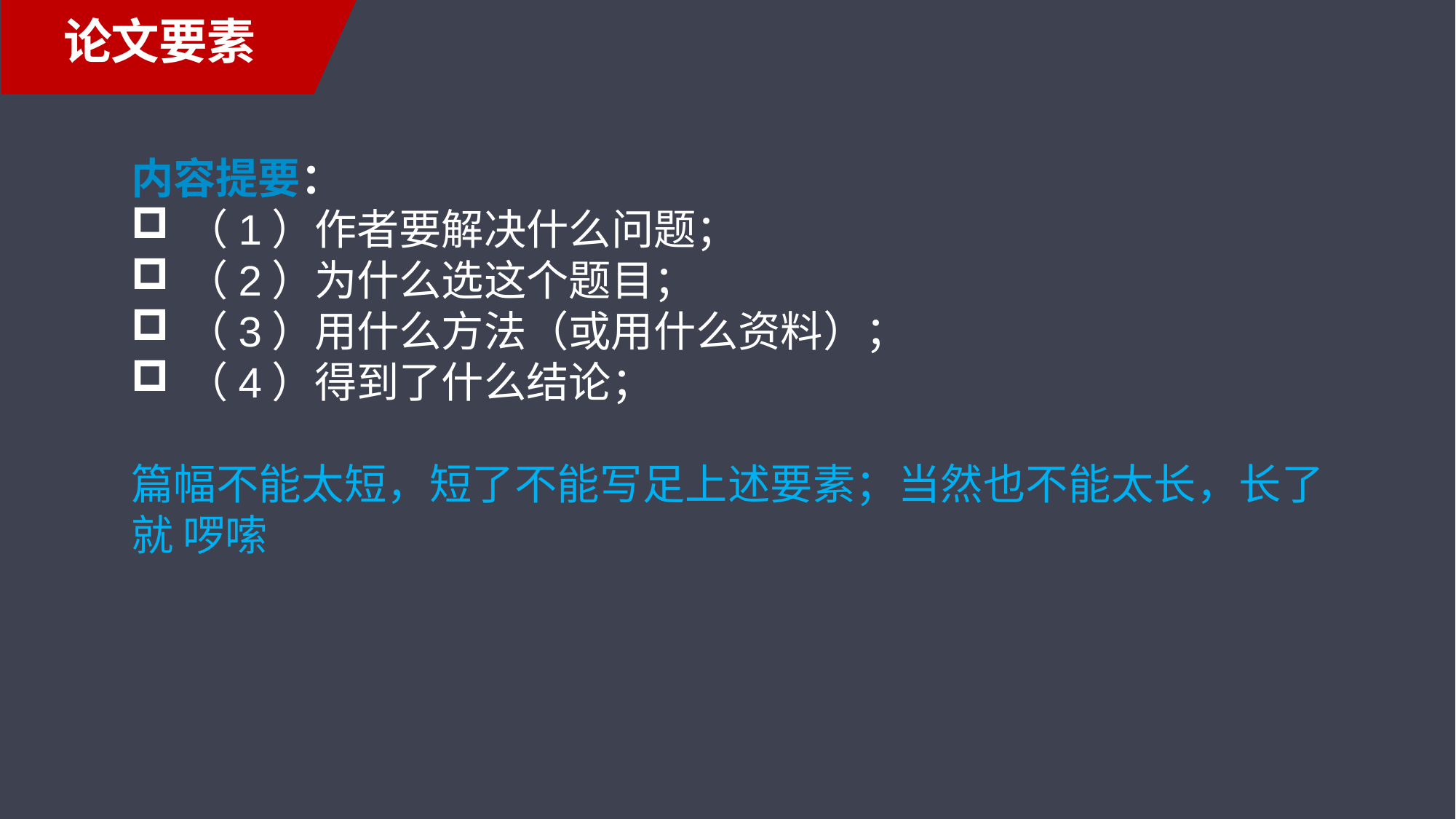

论文要素
内容提要：
（1）作者要解决什么问题；
（2）为什么选这个题目；
（3）用什么方法（或用什么资料）；
（4）得到了什么结论；

篇幅不能太短，短了不能写足上述要素；当然也不能太长，长了就 啰嗦